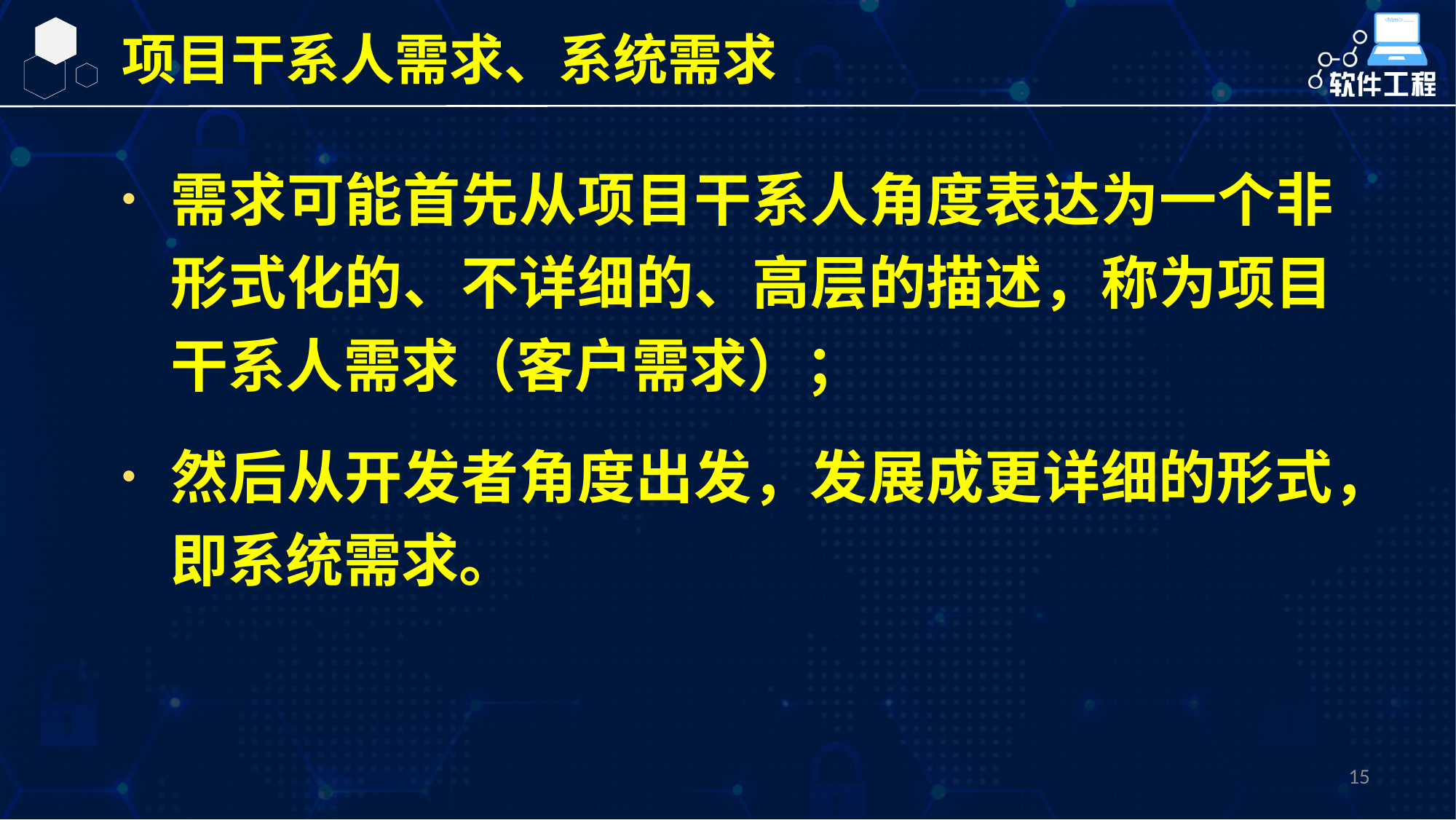

项目干系人需求、系统需求
需求可能首先从项目干系人角度表达为一个非形式化的、不详细的、高层的描述，称为项目干系人需求（客户需求）；
然后从开发者角度出发，发展成更详细的形式，即系统需求。
15